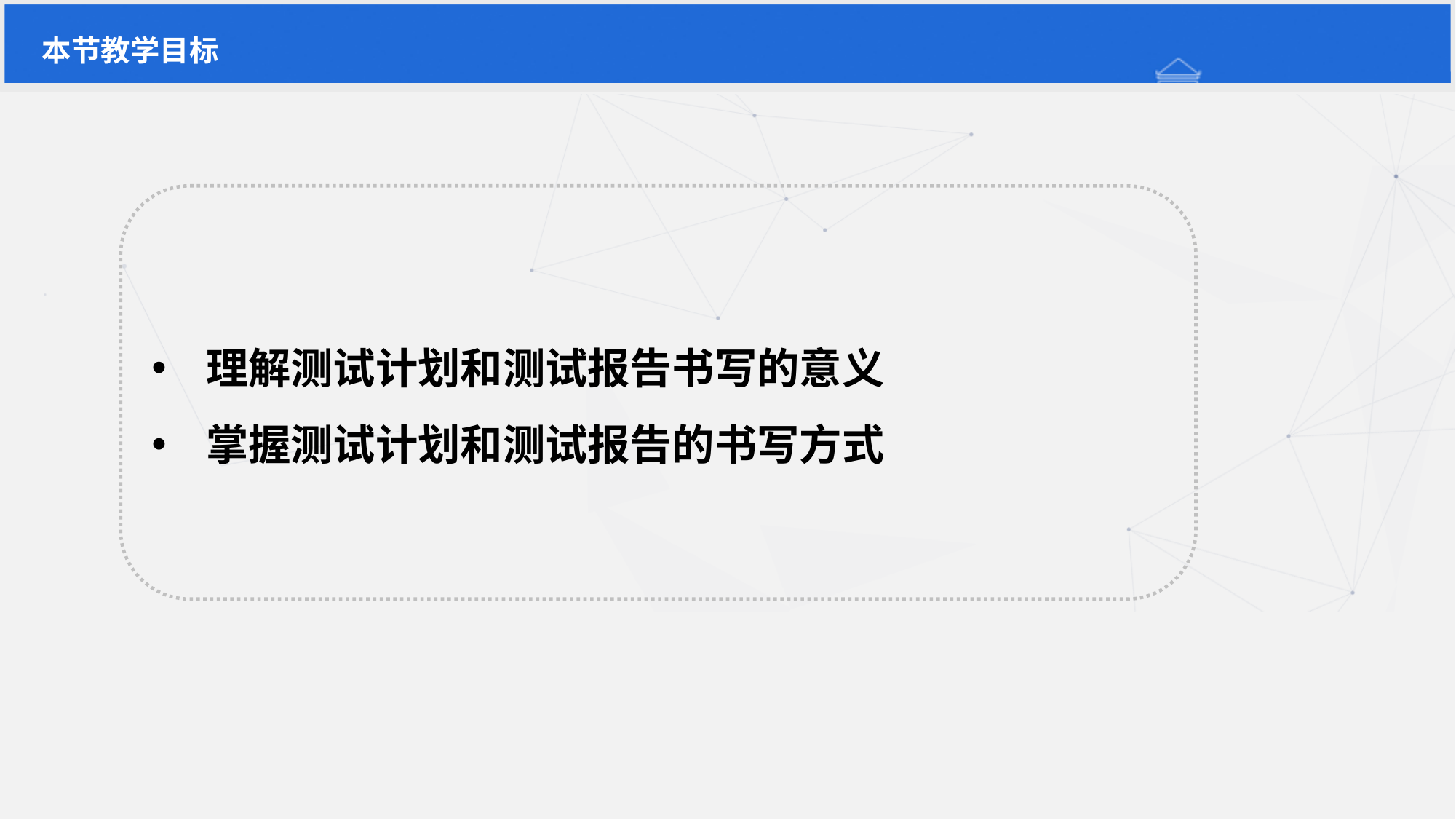

本节教学目标
理解测试计划和测试报告书写的意义
掌握测试计划和测试报告的书写方式